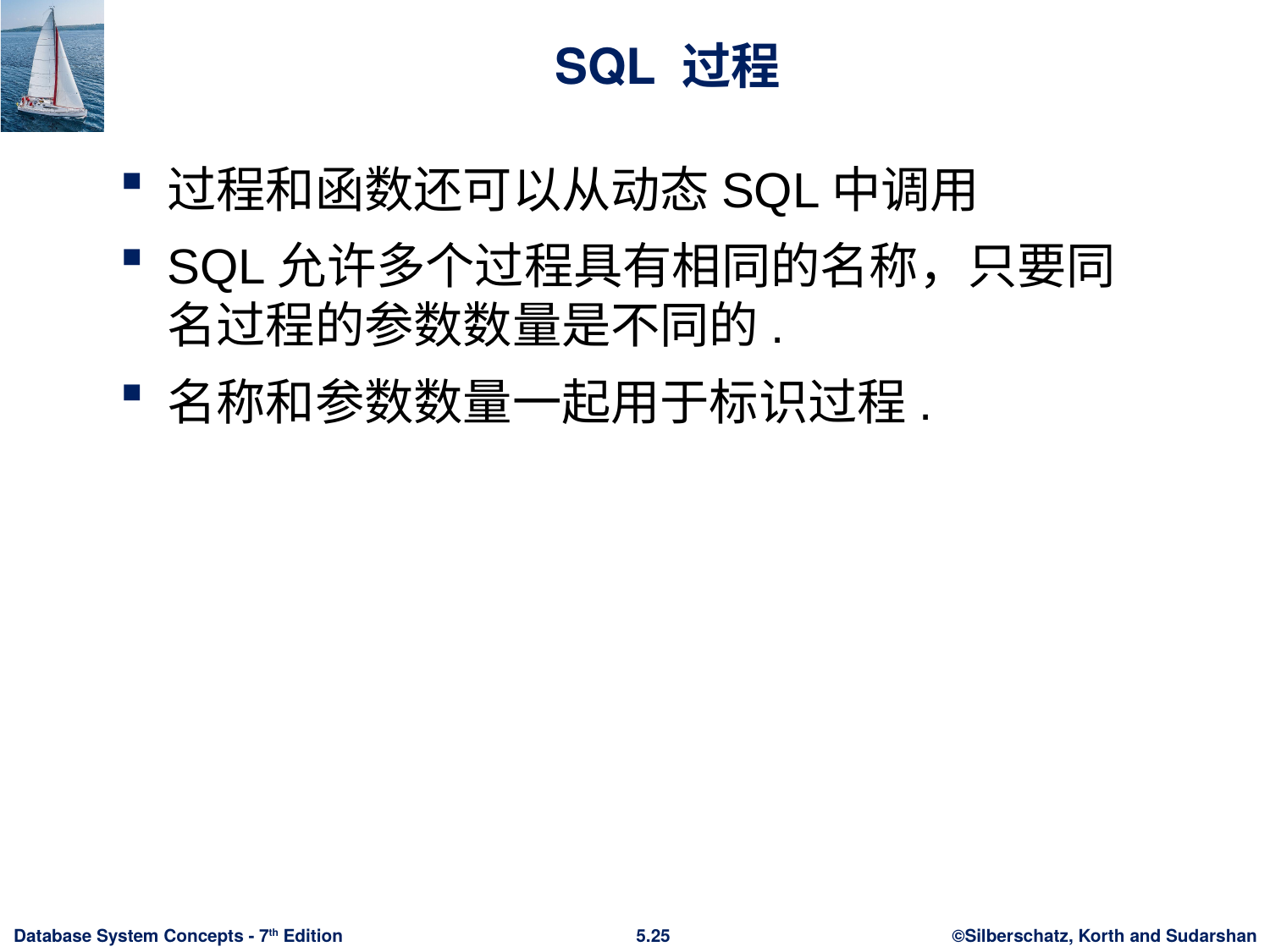

# SQL 过程
过程和函数还可以从动态SQL中调用
SQL允许多个过程具有相同的名称，只要同名过程的参数数量是不同的.
名称和参数数量一起用于标识过程.